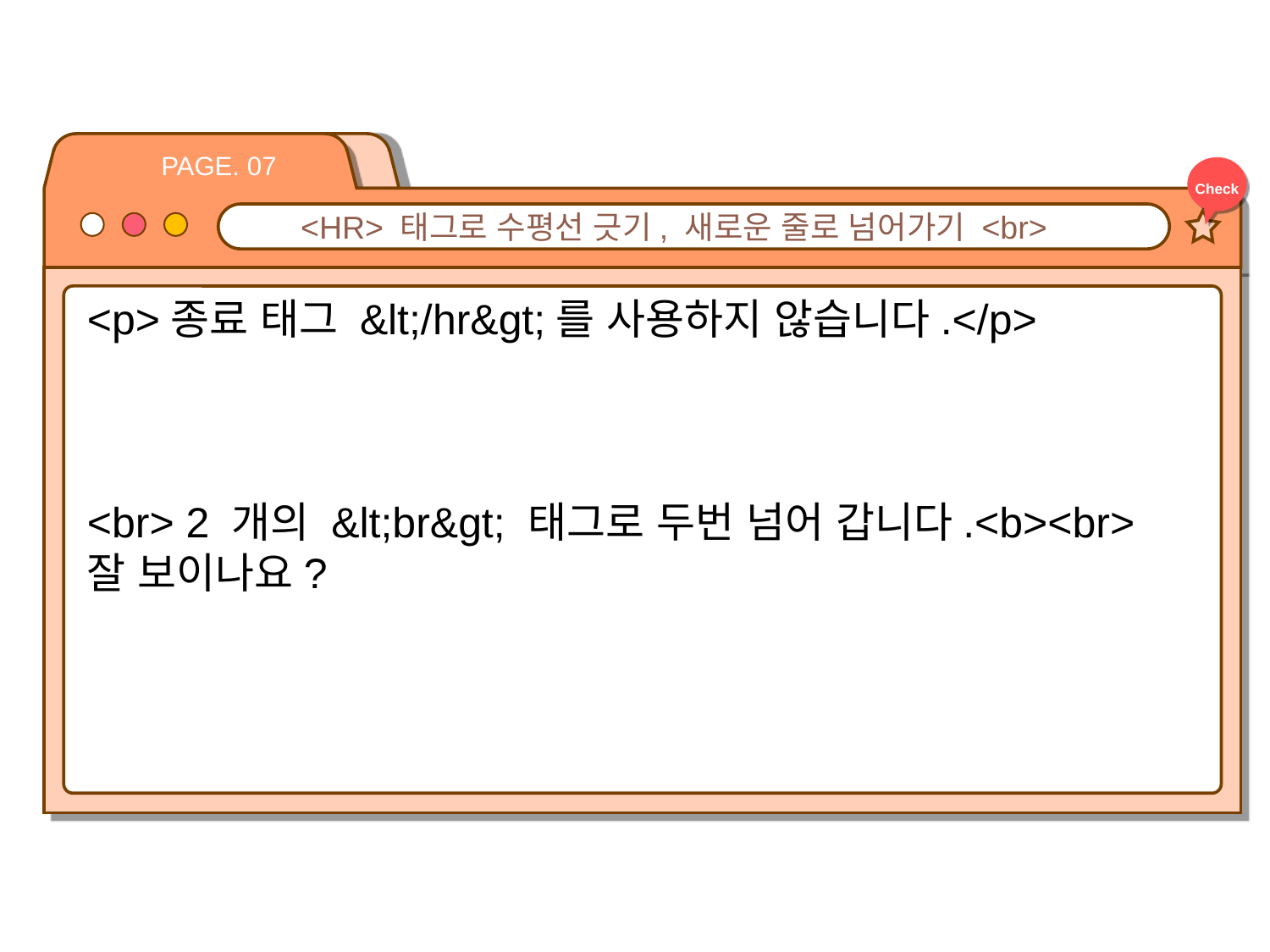

PAGE. 07
Check
<HR> 태그로 수평선 긋기, 새로운 줄로 넘어가기 <br>

<p>종료 태그 &lt;/hr&gt;를 사용하지 않습니다.</p>

<br> 2 개의 &lt;br&gt; 태그로 두번 넘어 갑니다.<b><br> 잘 보이나요?